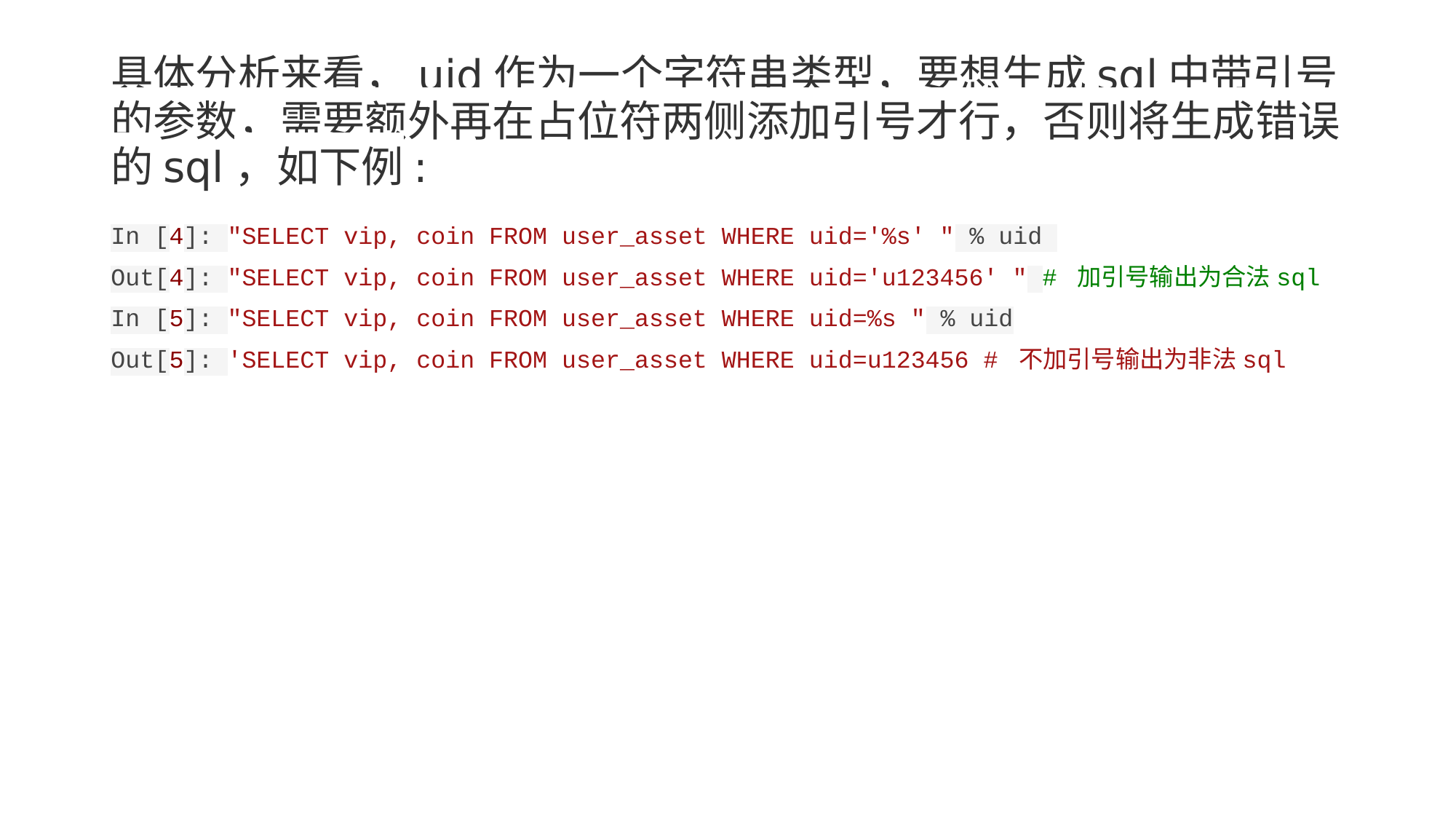

# 具体分析来看，uid作为一个字符串类型，要想生成sql中带引号的参数，需要额外再在占位符两侧添加引号才行，否则将生成错误的sql，如下例:
In [4]: "SELECT vip, coin FROM user_asset WHERE uid='%s' " % uid
Out[4]: "SELECT vip, coin FROM user_asset WHERE uid='u123456' " # 加引号输出为合法sql
In [5]: "SELECT vip, coin FROM user_asset WHERE uid=%s " % uid
Out[5]: 'SELECT vip, coin FROM user_asset WHERE uid=u123456 # 不加引号输出为非法sql